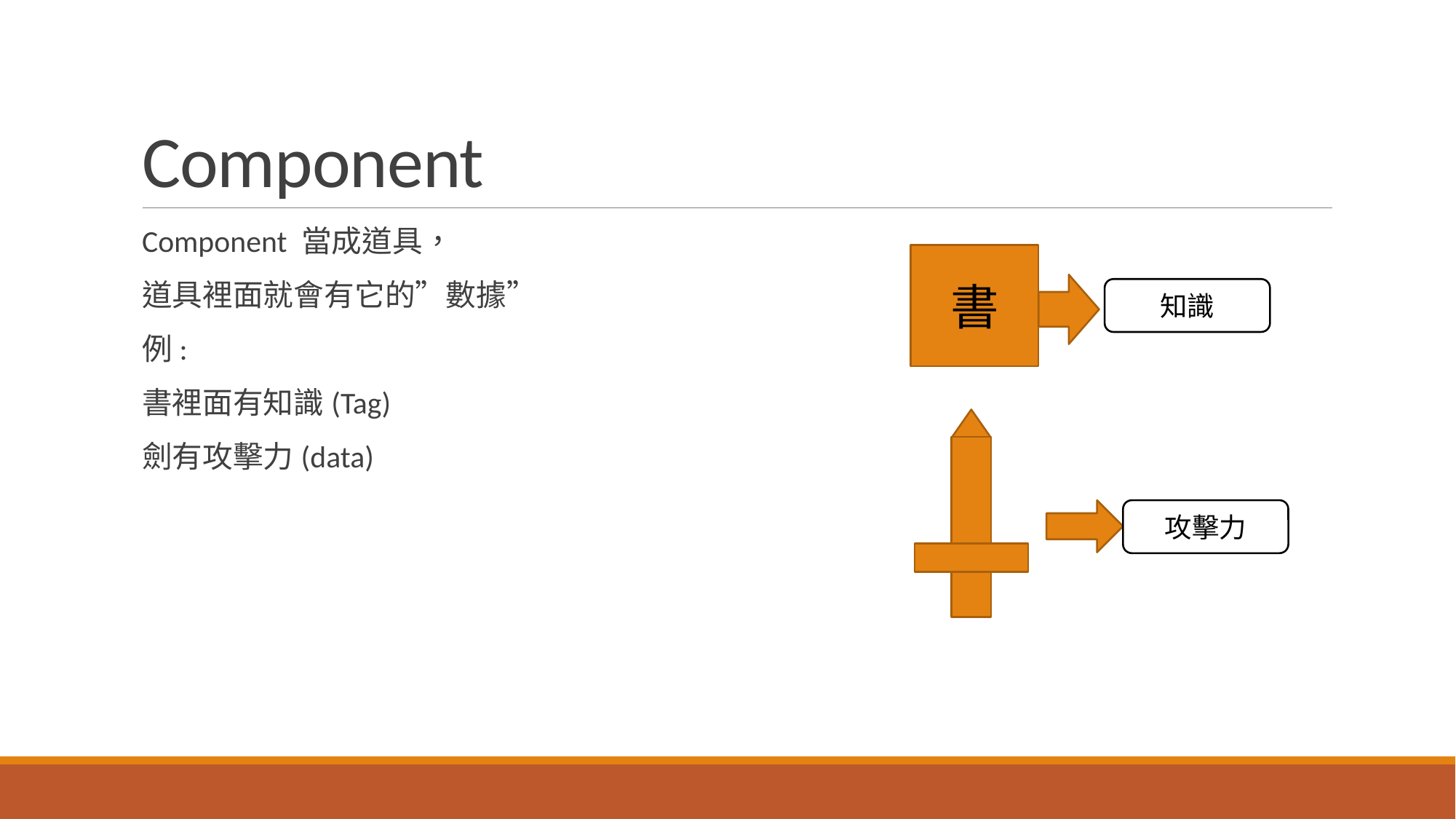

# Component
Component 當成道具，
道具裡面就會有它的”數據”
例:
書裡面有知識(Tag)
劍有攻擊力(data)
書

知識

攻擊力